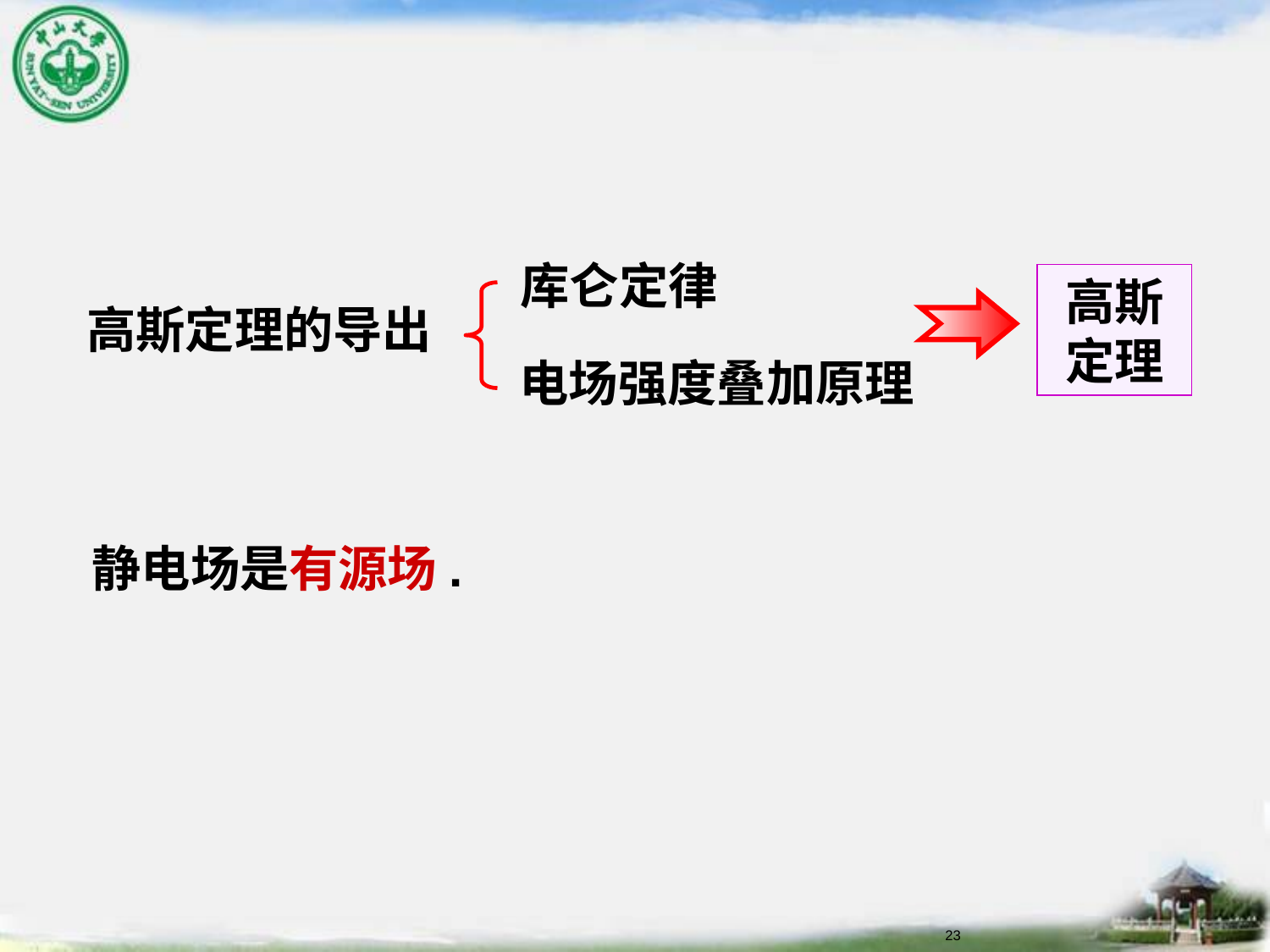

库仑定律

电场强度叠加原理
高斯
定理

高斯定理的导出
静电场是有源场.
23